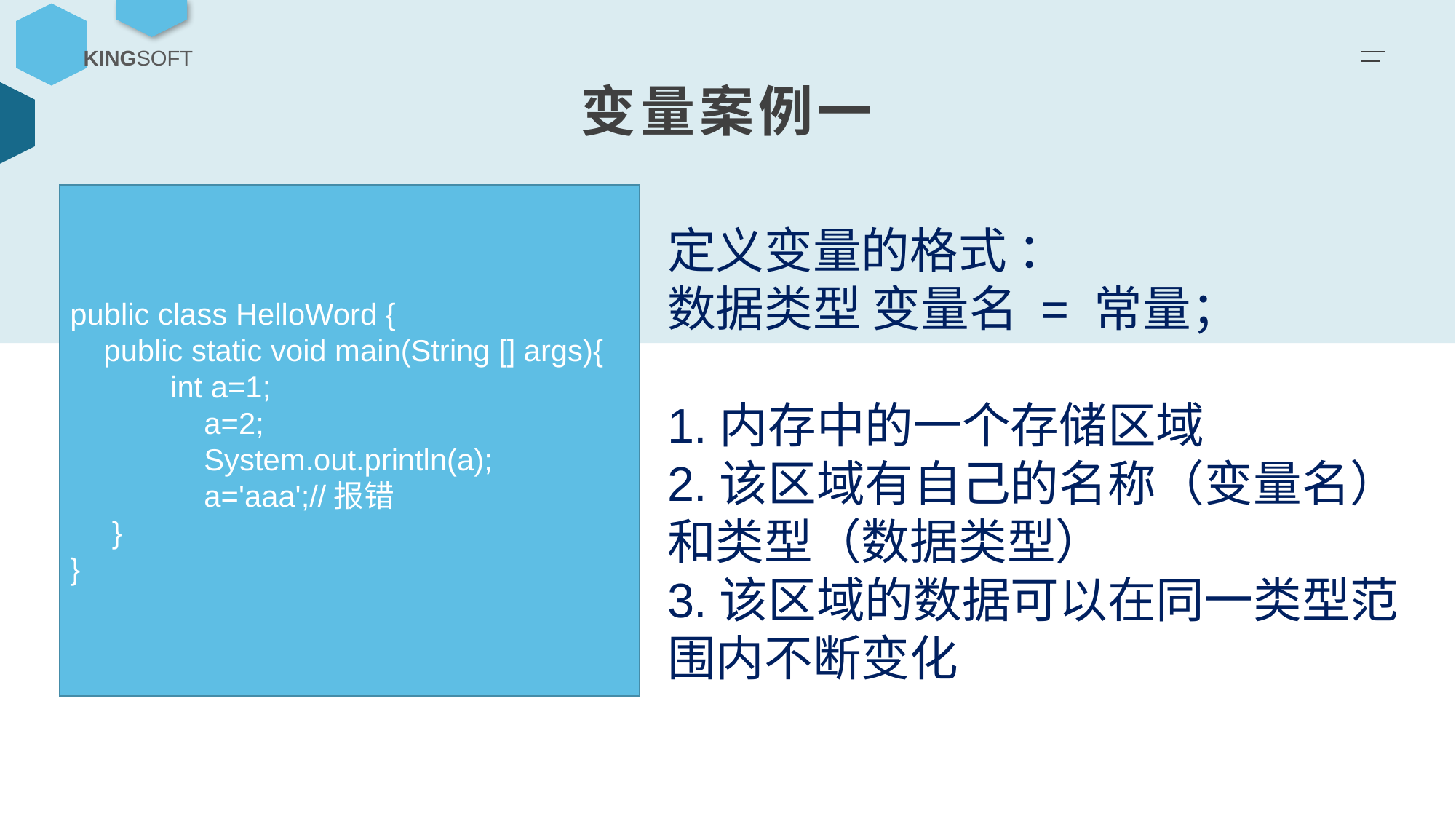

KINGSOFT
变量案例一
public class HelloWord {
    public static void main(String [] args){
            int a=1;
                a=2;
                System.out.println(a);
                a='aaa';//报错
     }
}
定义变量的格式 ：
数据类型 变量名 = 常量；

1.内存中的一个存储区域
2.该区域有自己的名称（变量名）和类型（数据类型）
3.该区域的数据可以在同一类型范围内不断变化